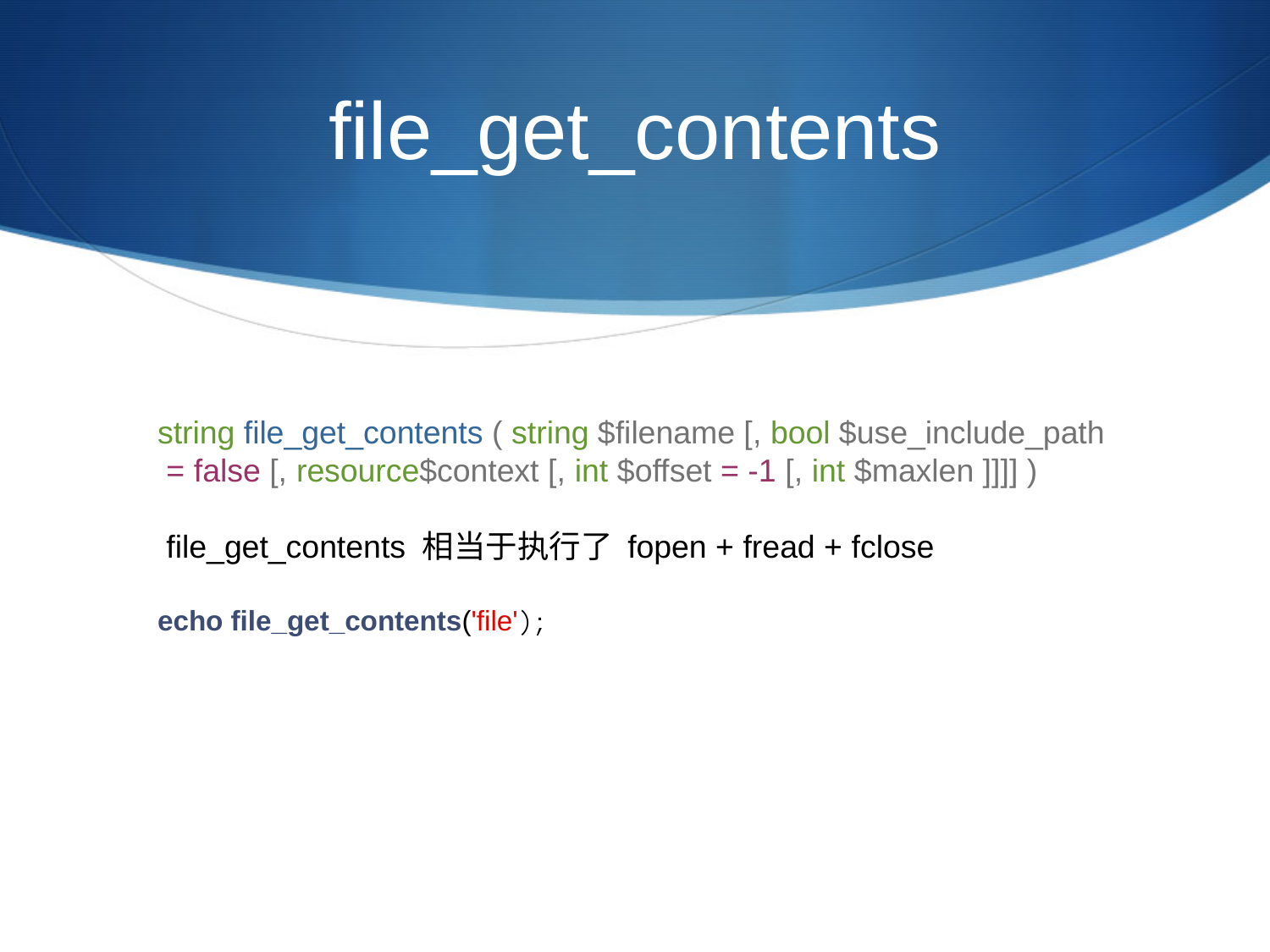

# file_get_contents
string file_get_contents ( string $filename [, bool $use_include_path = false [, resource$context [, int $offset = -1 [, int $maxlen ]]]] )

 file_get_contents 相当于执行了 fopen + fread + fclose

echo file_get_contents('file');